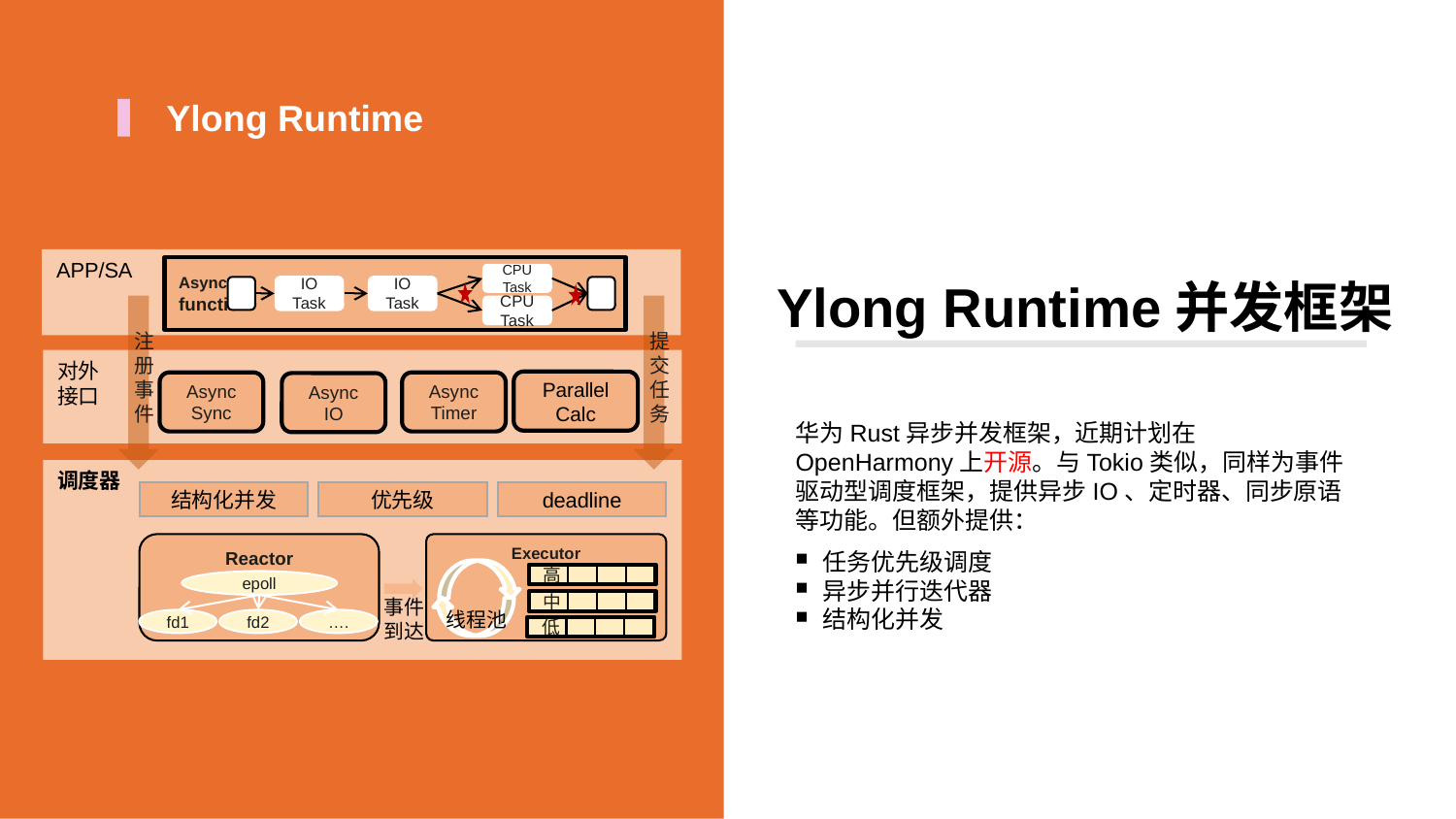

Ylong Runtime

APP/SA
Async
function
CPU Task
IO Task
IO Task

CPU Task
注册事件
提交任务
对外
接口
Parallel
Calc
Async
Sync
Async
Timer
Async
IO
调度器
结构化并发
优先级
deadline
Reactor
epoll
fd1
fd2
….
Executor

线程池
高
中

低

事件
到达
Ylong Runtime并发框架

华为Rust异步并发框架，近期计划在OpenHarmony上开源。与Tokio类似，同样为事件驱动型调度框架，提供异步IO、定时器、同步原语等功能。但额外提供：
任务优先级调度
异步并行迭代器
结构化并发